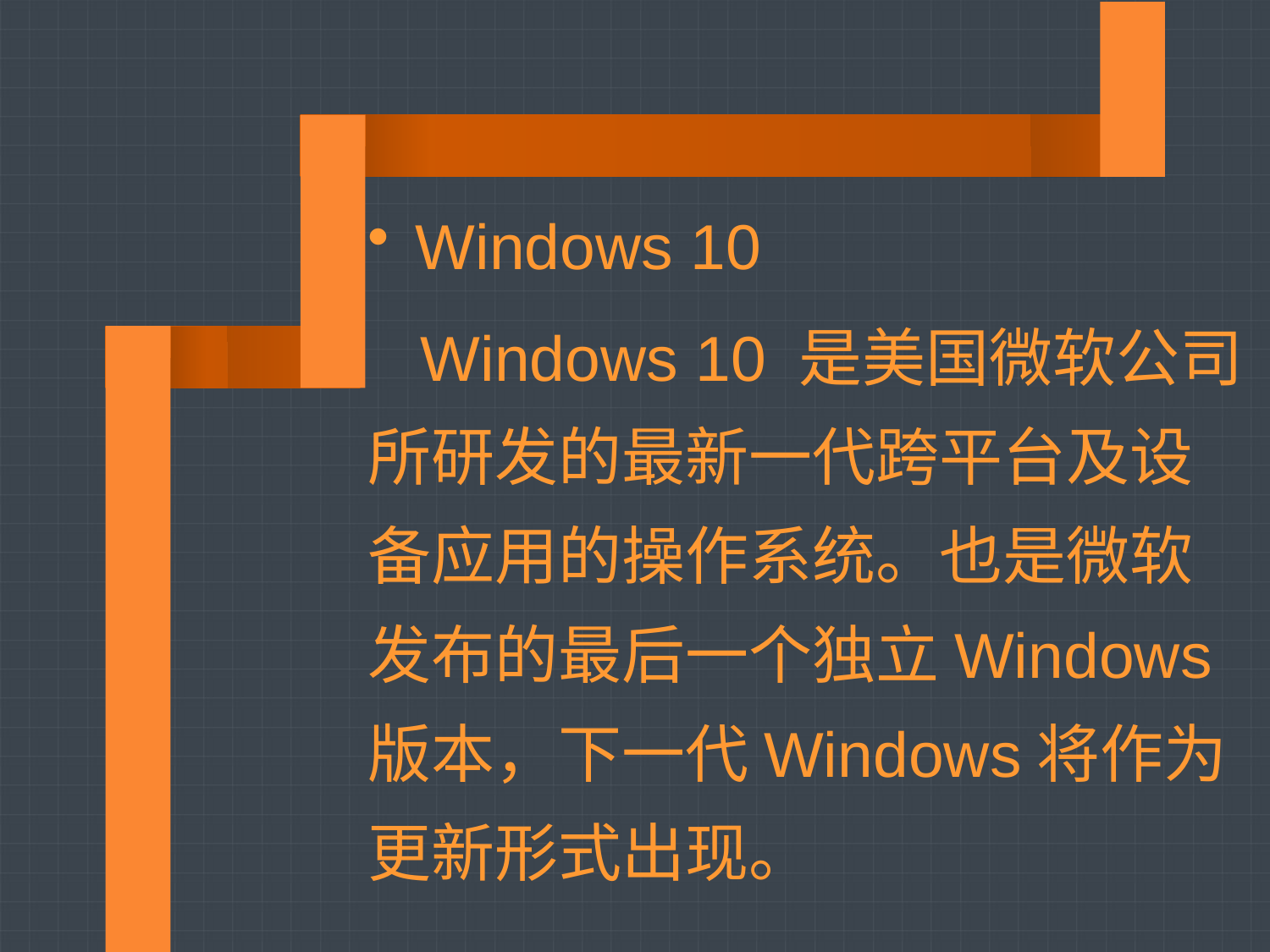

Windows 10
   Windows 10 是美国微软公司所研发的最新一代跨平台及设备应用的操作系统。也是微软发布的最后一个独立Windows版本，下一代Windows将作为更新形式出现。